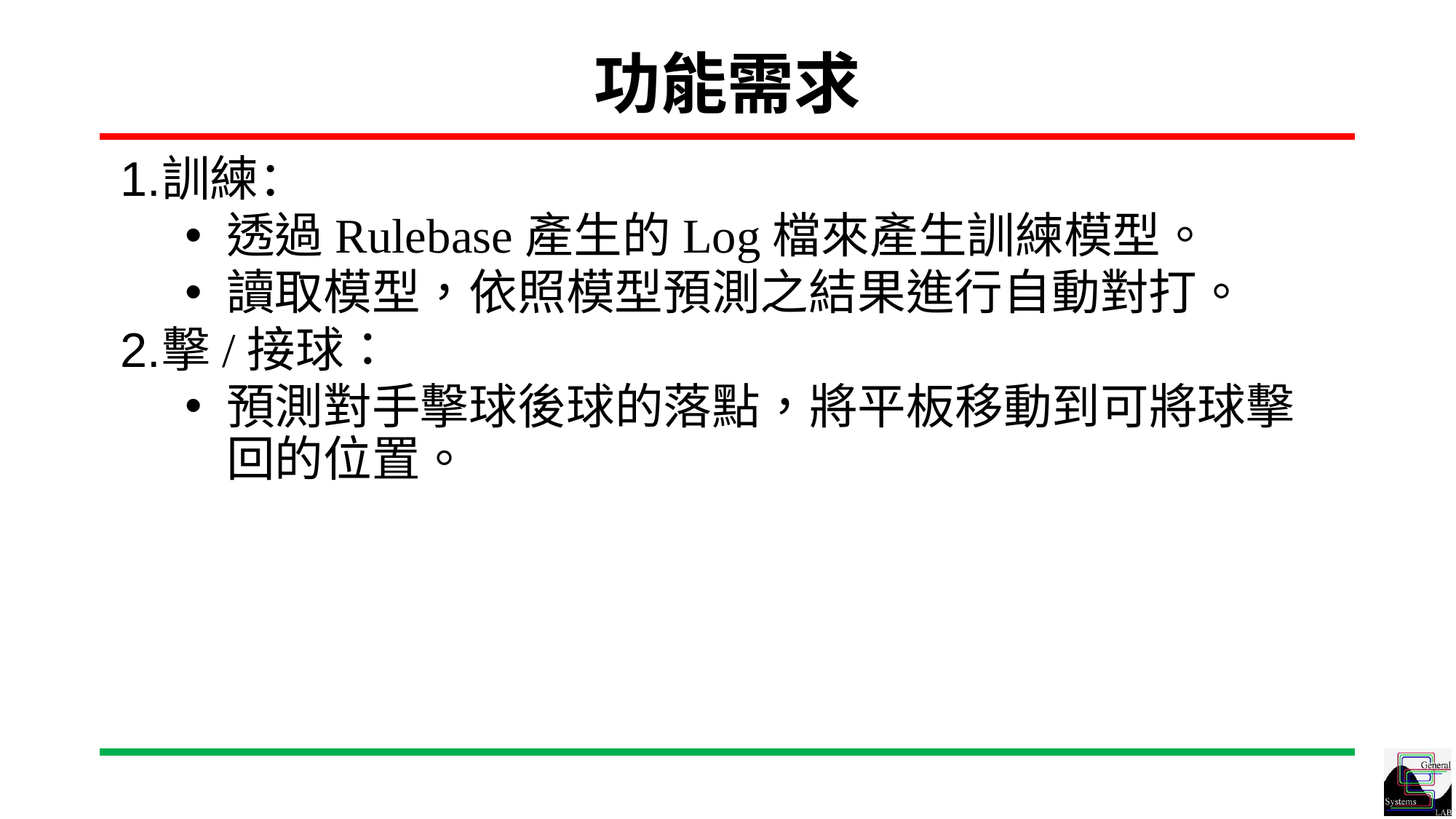

# 功能需求
訓練：
透過Rulebase產生的Log檔來產生訓練模型。
讀取模型，依照模型預測之結果進行自動對打。
擊/接球：
預測對手擊球後球的落點，將平板移動到可將球擊回的位置。